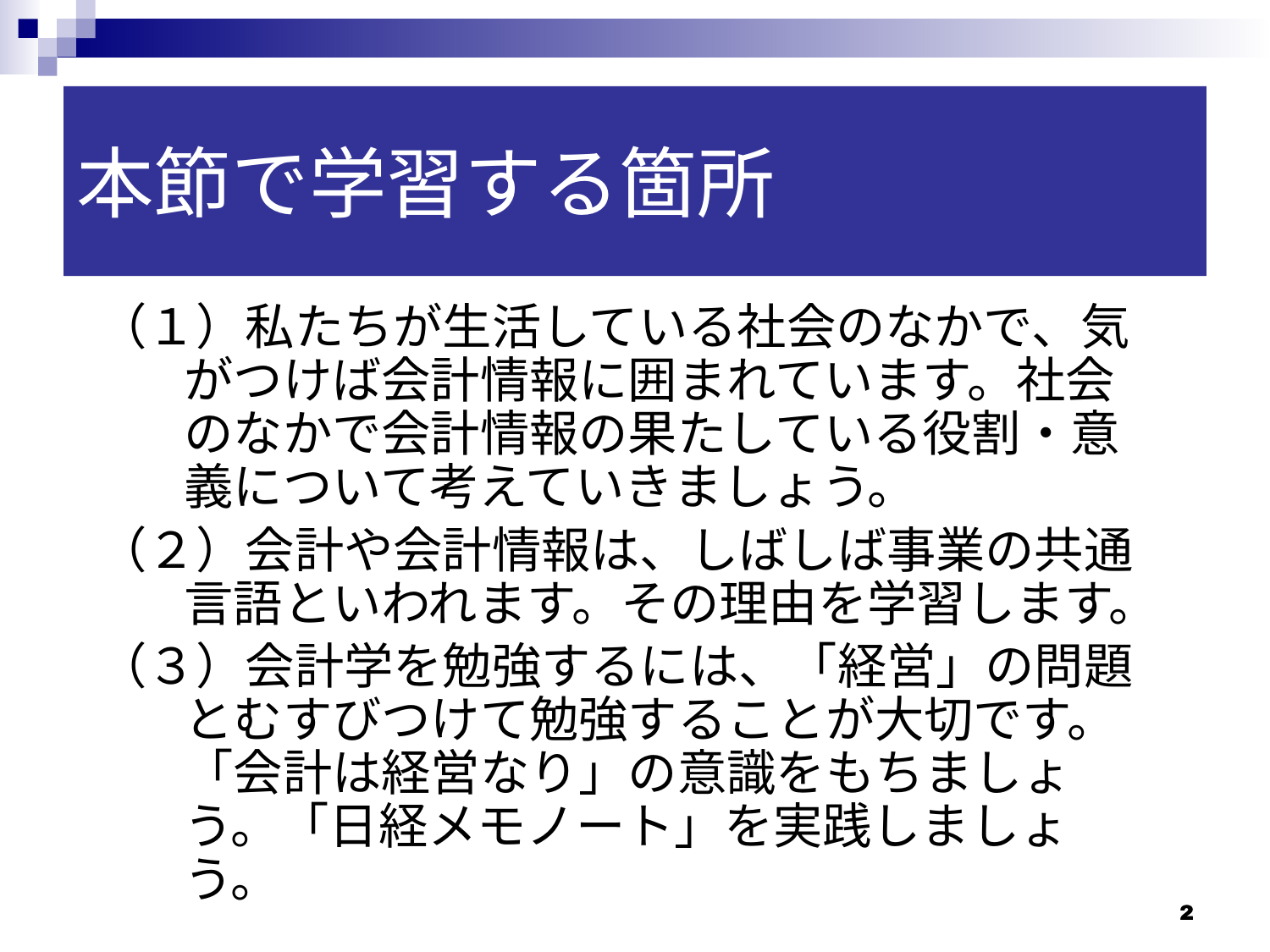

本節で学習する箇所
（１）私たちが生活している社会のなかで、気がつけば会計情報に囲まれています。社会のなかで会計情報の果たしている役割・意義について考えていきましょう。
（２）会計や会計情報は、しばしば事業の共通言語といわれます。その理由を学習します。
（３）会計学を勉強するには、「経営」の問題とむすびつけて勉強することが大切です。
「会計は経営なり」の意識をもちましょう。「日経メモノート」を実践しましょう。
2
2